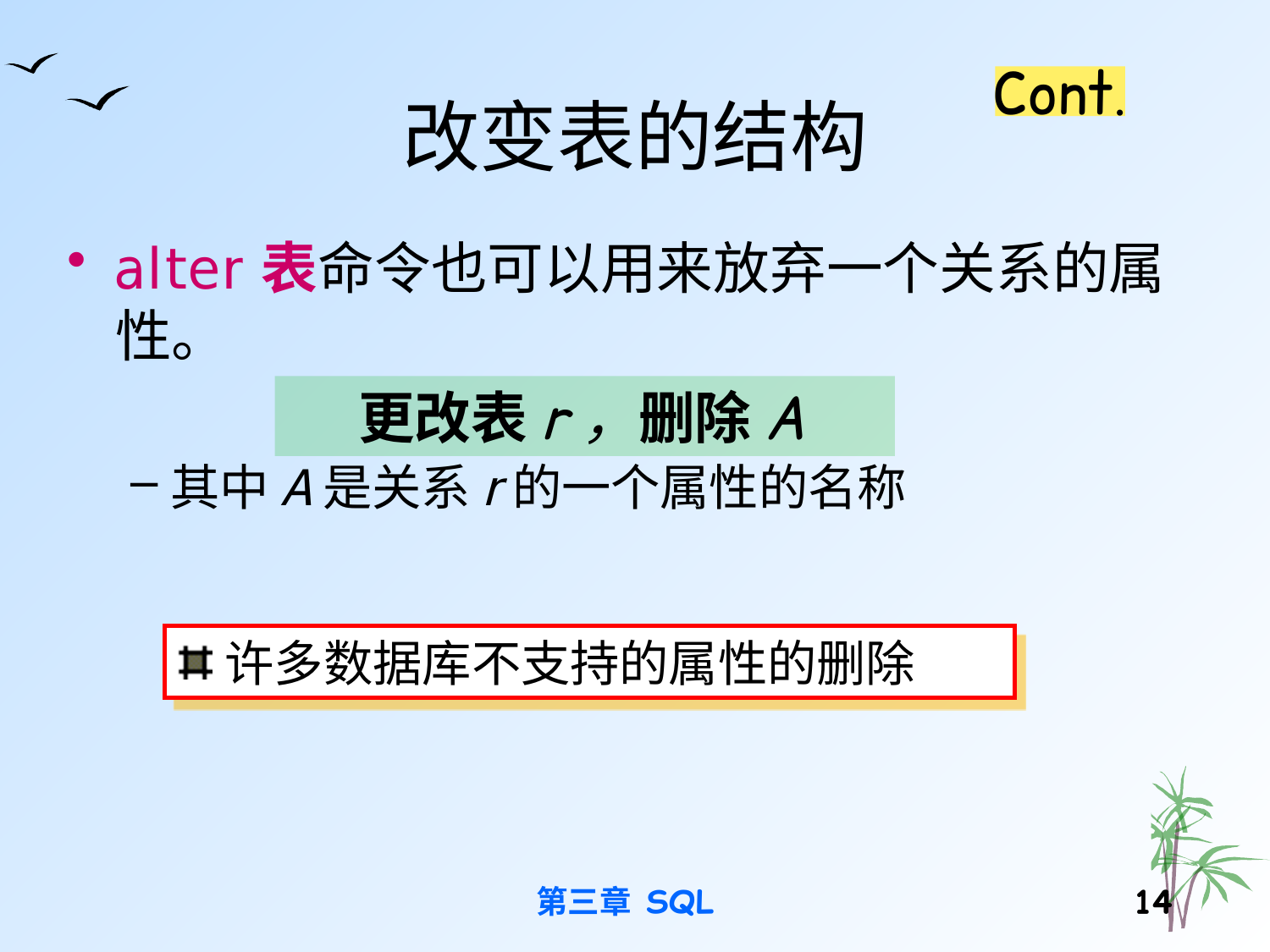

# 改变表的结构
Cont.
alter表命令也可以用来放弃一个关系的属性。

其中A是关系r的一个属性的名称

更改表r，删除A
许多数据库不支持的属性的删除
第三章 SQL
14